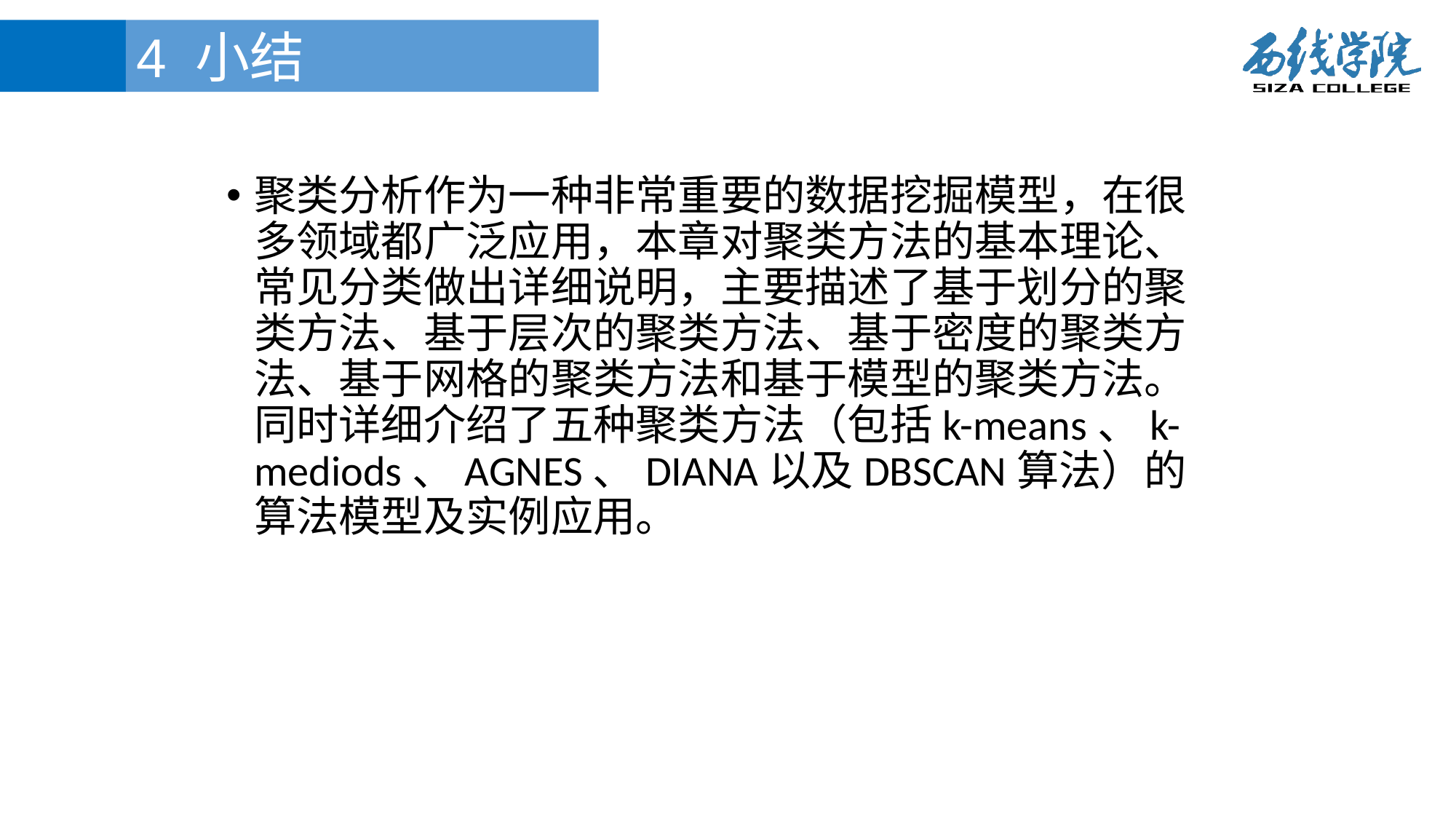

4 小结

聚类分析作为一种非常重要的数据挖掘模型，在很多领域都广泛应用，本章对聚类方法的基本理论、常见分类做出详细说明，主要描述了基于划分的聚类方法、基于层次的聚类方法、基于密度的聚类方法、基于网格的聚类方法和基于模型的聚类方法。同时详细介绍了五种聚类方法（包括k-means、k-mediods、AGNES、DIANA以及DBSCAN算法）的算法模型及实例应用。